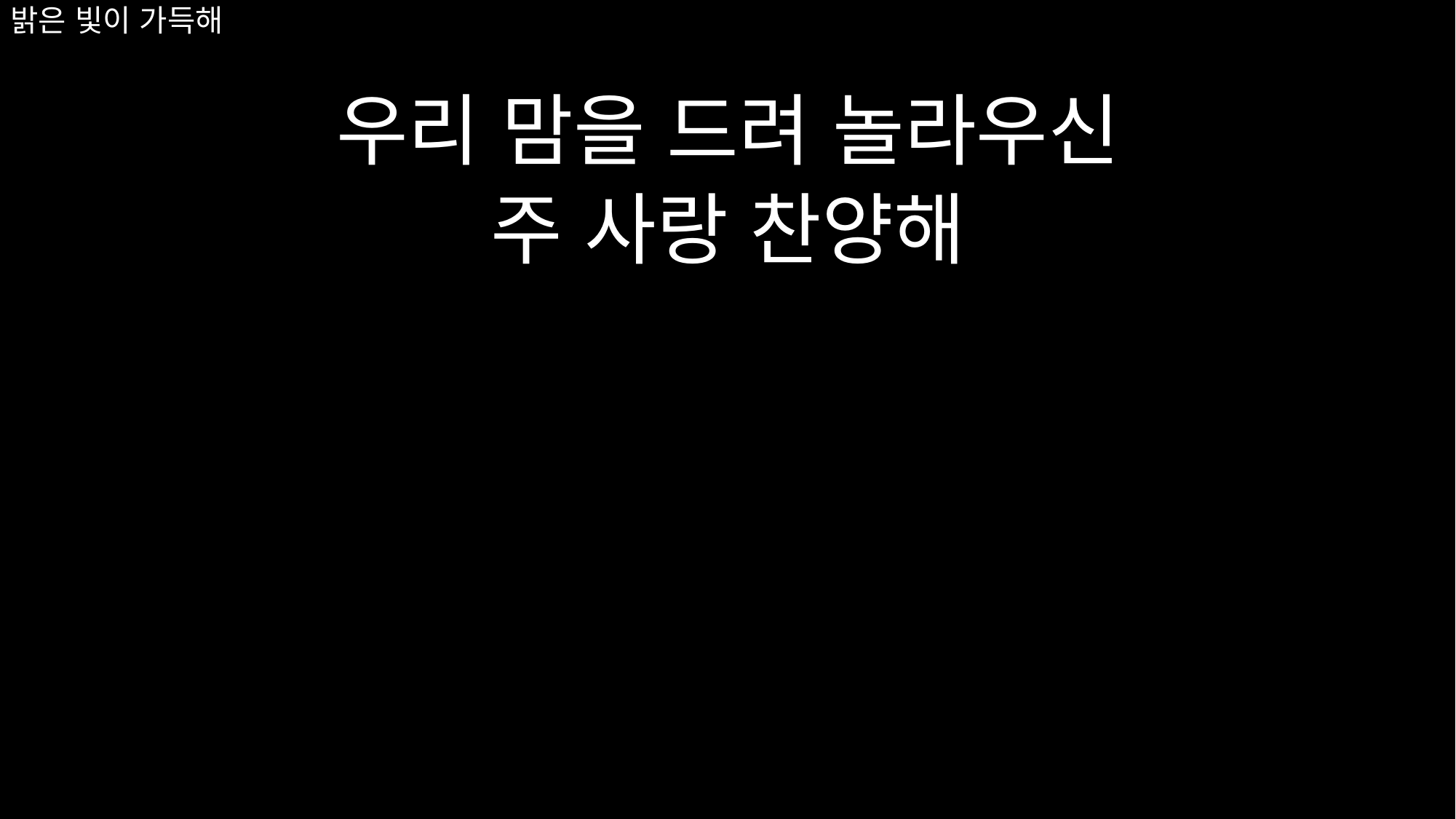

우리 맘을 드려 놀라우신
주 사랑 찬양해

# 밝은 빛이 가득해